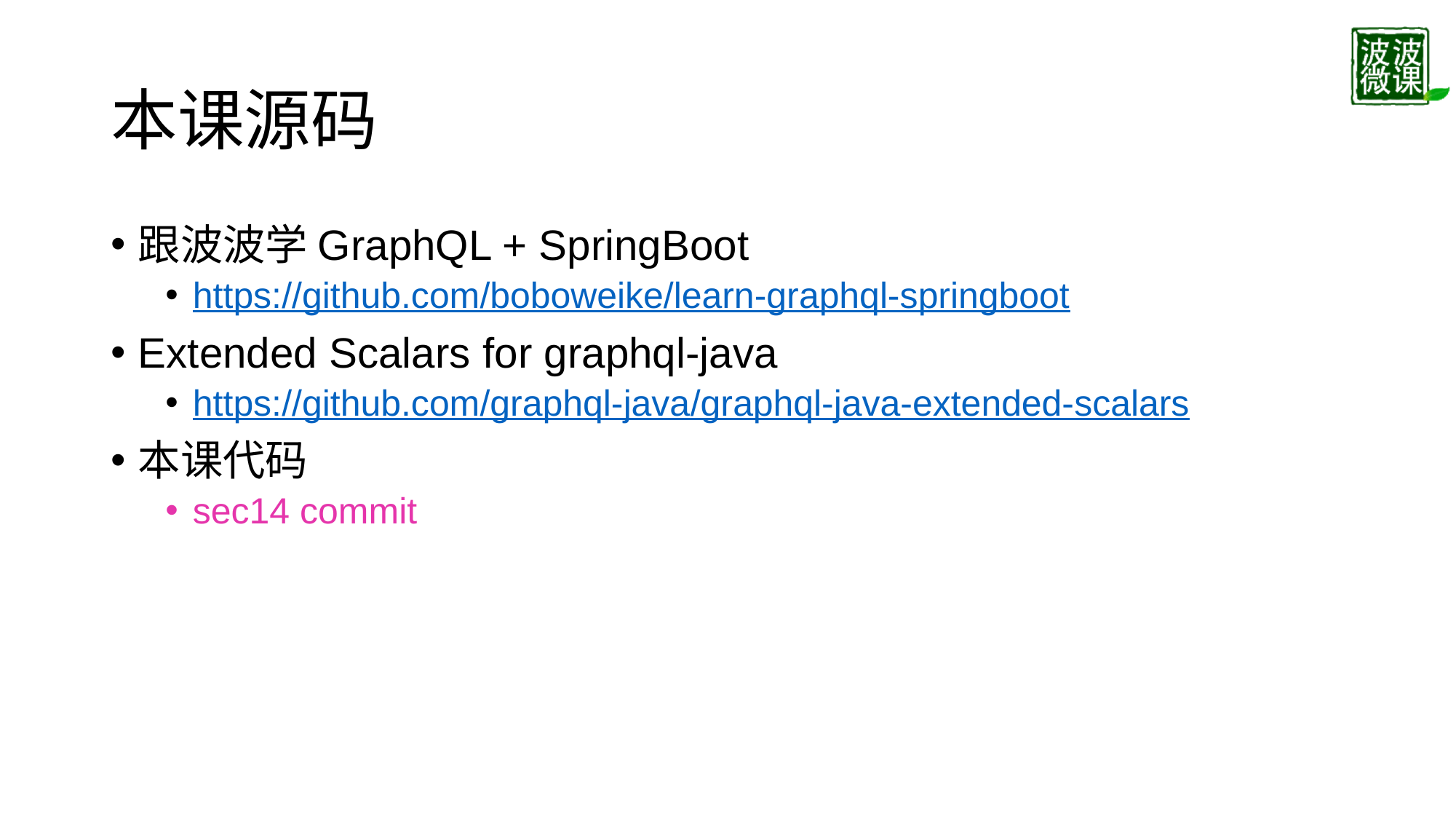

# 本课源码
跟波波学GraphQL + SpringBoot
https://github.com/boboweike/learn-graphql-springboot
Extended Scalars for graphql-java
https://github.com/graphql-java/graphql-java-extended-scalars
本课代码
sec14 commit